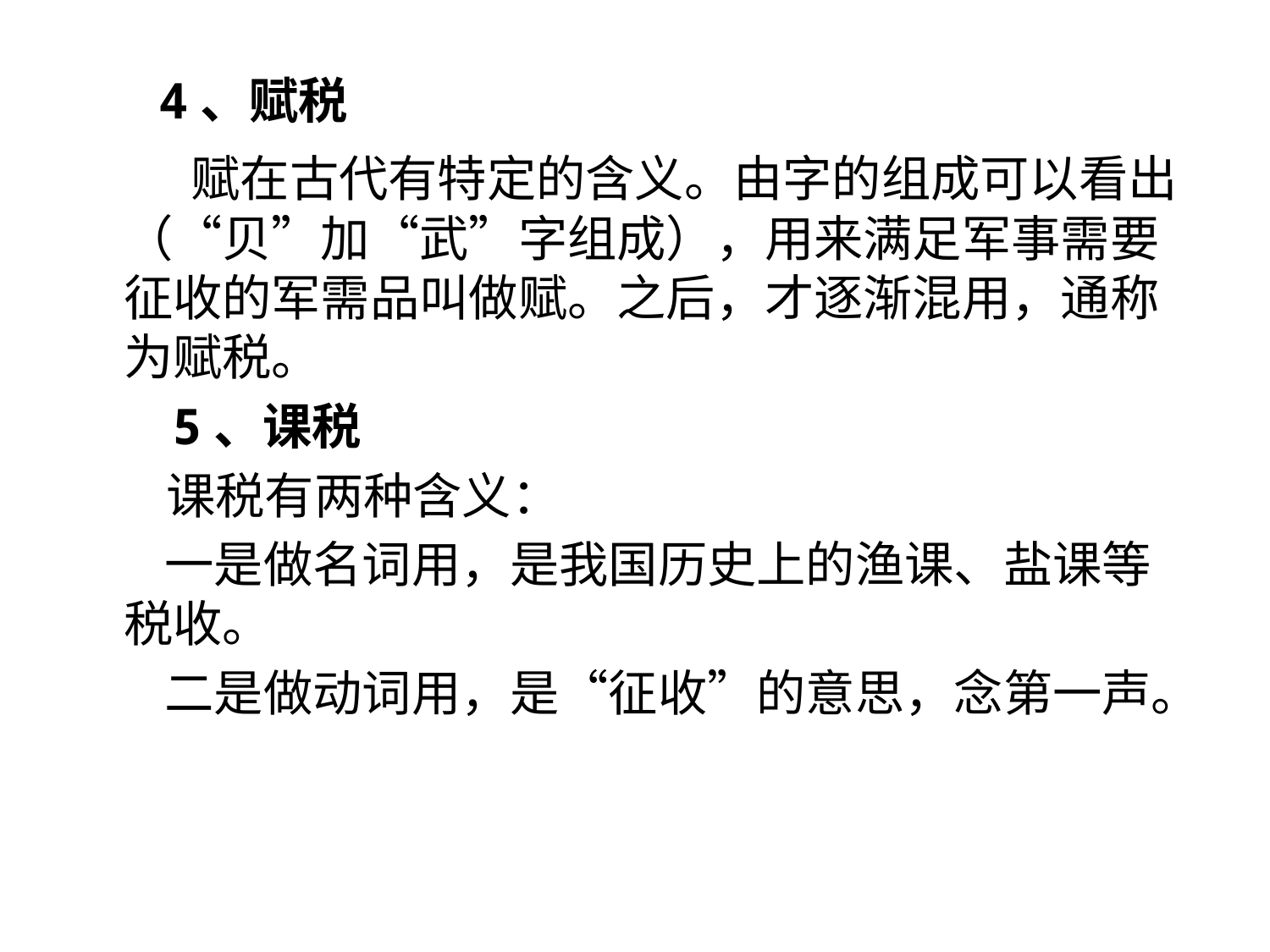

4、赋税
        赋在古代有特定的含义。由字的组成可以看出（“贝”加“武”字组成），用来满足军事需要征收的军需品叫做赋。之后，才逐渐混用，通称为赋税。
       5、课税
       课税有两种含义：
       一是做名词用，是我国历史上的渔课、盐课等税收。
       二是做动词用，是“征收”的意思，念第一声。